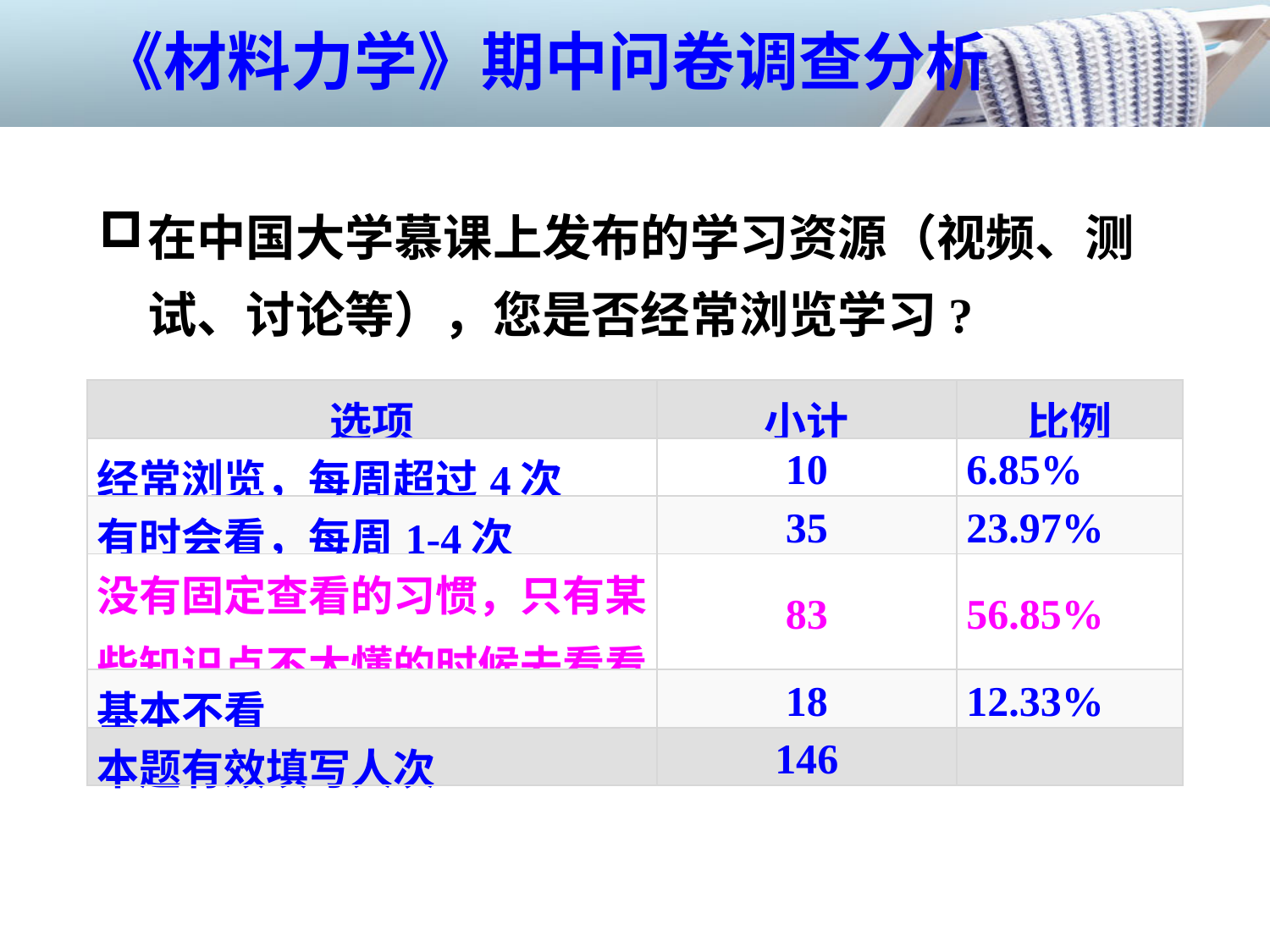

《材料力学》期中问卷调查分析
在中国大学慕课上发布的学习资源（视频、测试、讨论等），您是否经常浏览学习?
| 选项 | 小计 | 比例 |
| --- | --- | --- |
| 经常浏览，每周超过4次 | 10 | 6.85% |
| 有时会看，每周1-4次 | 35 | 23.97% |
| 没有固定查看的习惯，只有某些知识点不太懂的时候去看看 | 83 | 56.85% |
| 基本不看 | 18 | 12.33% |
| 本题有效填写人次 | 146 |  |